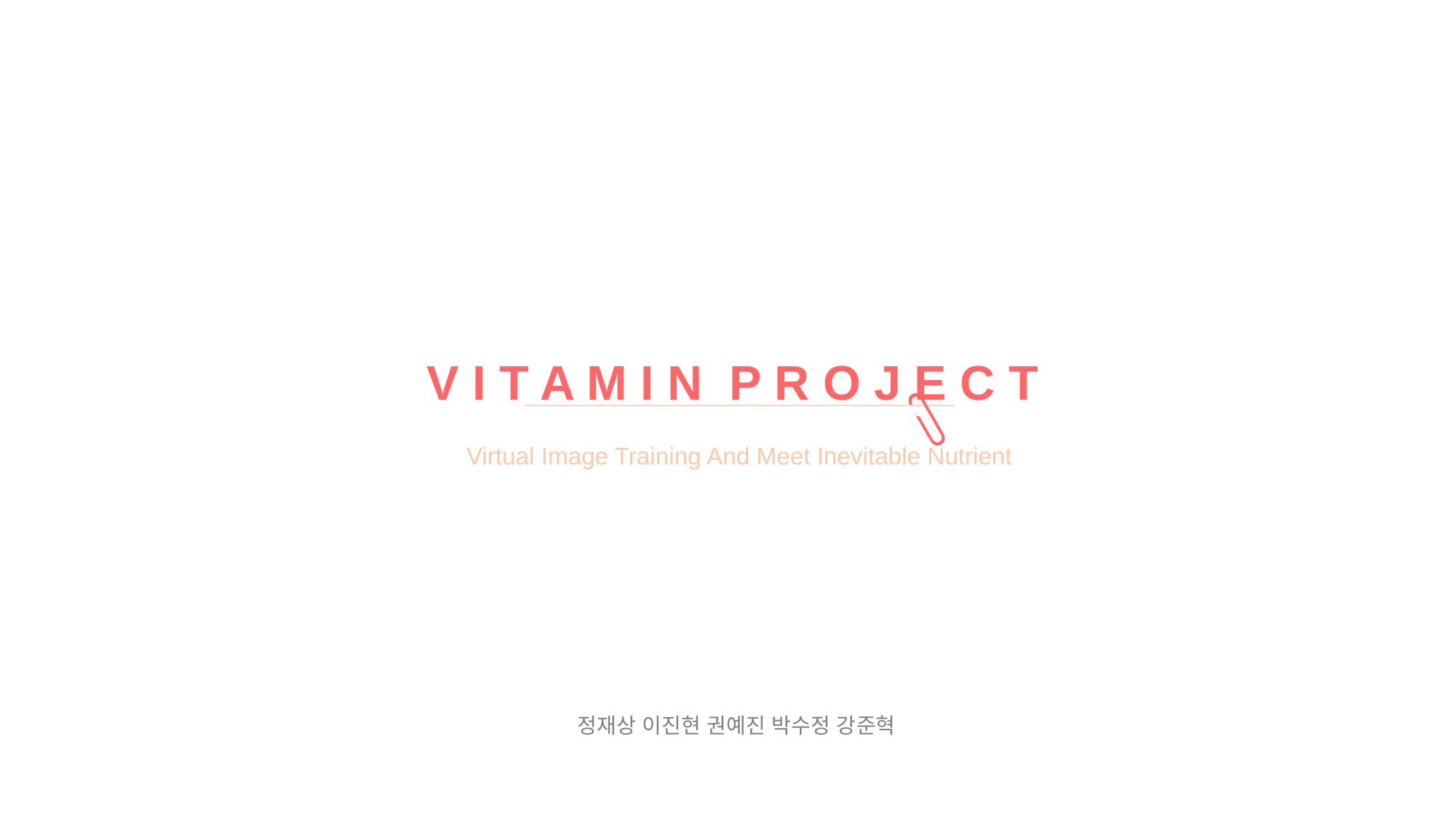

V I T A M I N  P R O J E C T

Virtual Image Training And Meet Inevitable Nutrient
정재상 이진현 권예진 박수정 강준혁